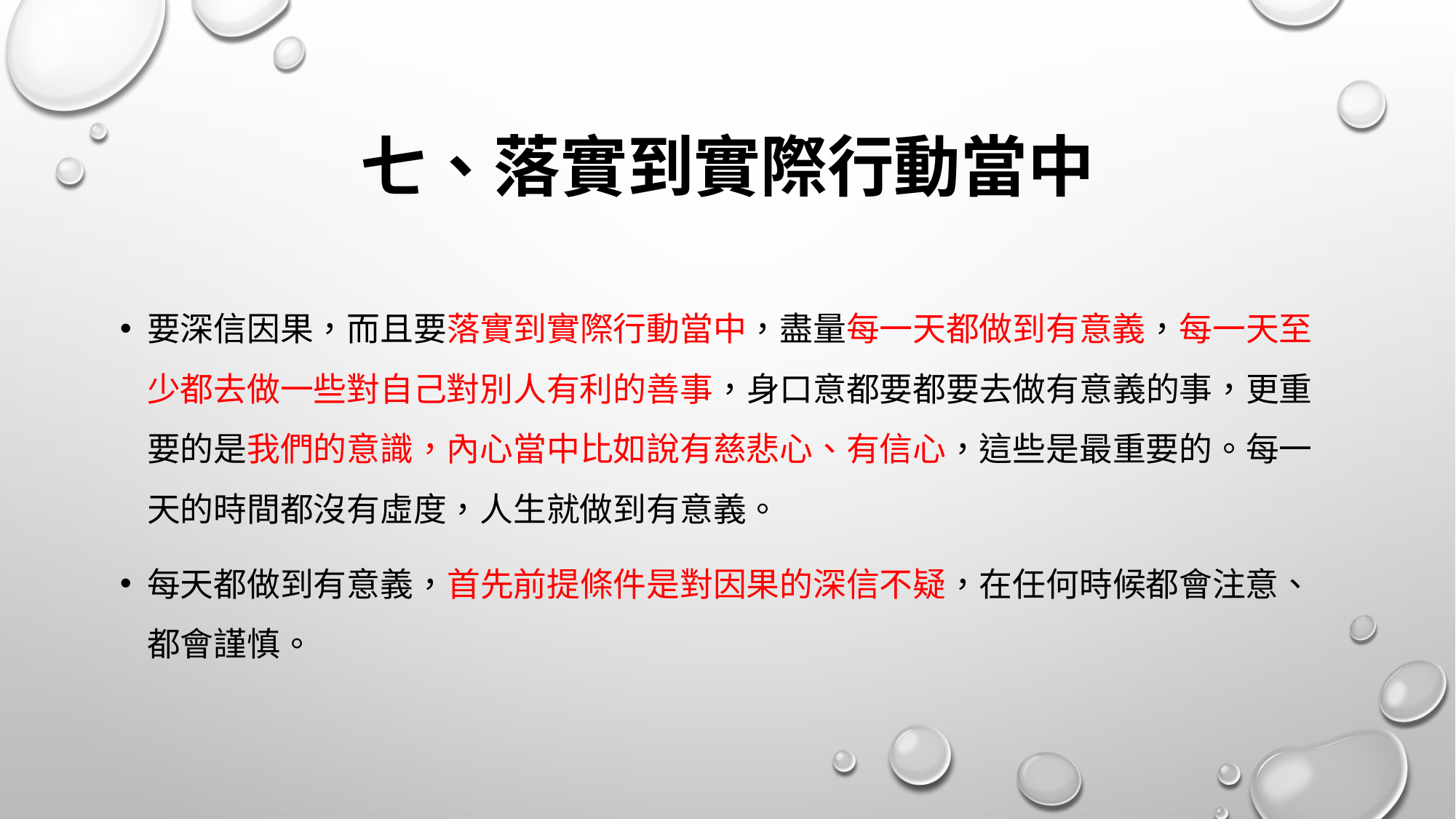

# 七、落實到實際行動當中
要深信因果，而且要落實到實際行動當中，盡量每一天都做到有意義，每一天至少都去做一些對自己對別人有利的善事，身口意都要都要去做有意義的事，更重要的是我們的意識，內心當中比如說有慈悲心、有信心，這些是最重要的。每一天的時間都沒有虛度，人生就做到有意義。
每天都做到有意義，首先前提條件是對因果的深信不疑，在任何時候都會注意、都會謹慎。